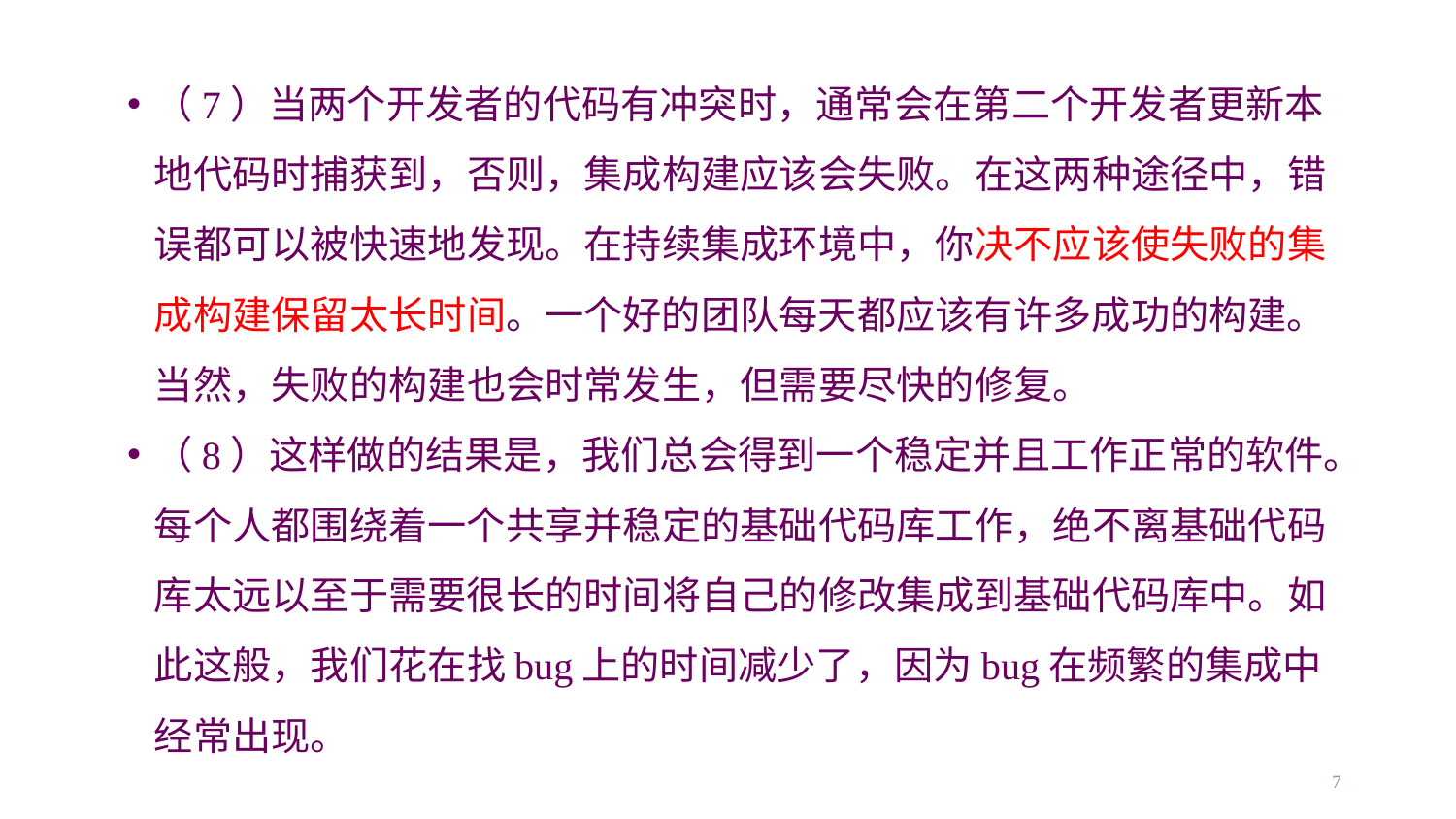

（7）当两个开发者的代码有冲突时，通常会在第二个开发者更新本地代码时捕获到，否则，集成构建应该会失败。在这两种途径中，错误都可以被快速地发现。在持续集成环境中，你决不应该使失败的集成构建保留太长时间。一个好的团队每天都应该有许多成功的构建。当然，失败的构建也会时常发生，但需要尽快的修复。
（8）这样做的结果是，我们总会得到一个稳定并且工作正常的软件。每个人都围绕着一个共享并稳定的基础代码库工作，绝不离基础代码库太远以至于需要很长的时间将自己的修改集成到基础代码库中。如此这般，我们花在找bug上的时间减少了，因为bug在频繁的集成中经常出现。

7